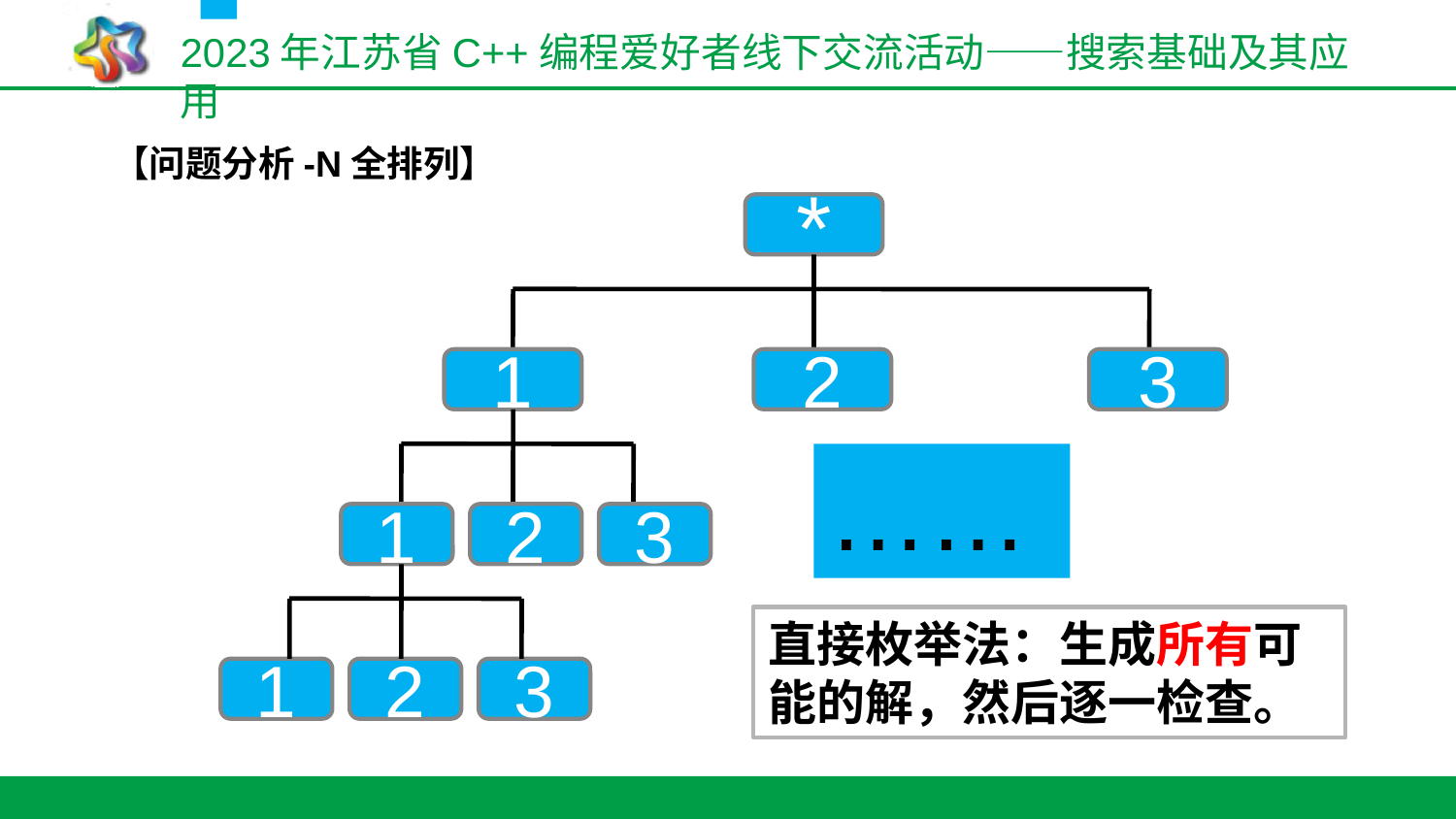

【问题分析-N全排列】

*
1
2
3
1
2
3
……
直接枚举法：生成所有可能的解，然后逐一检查。
1
2
3